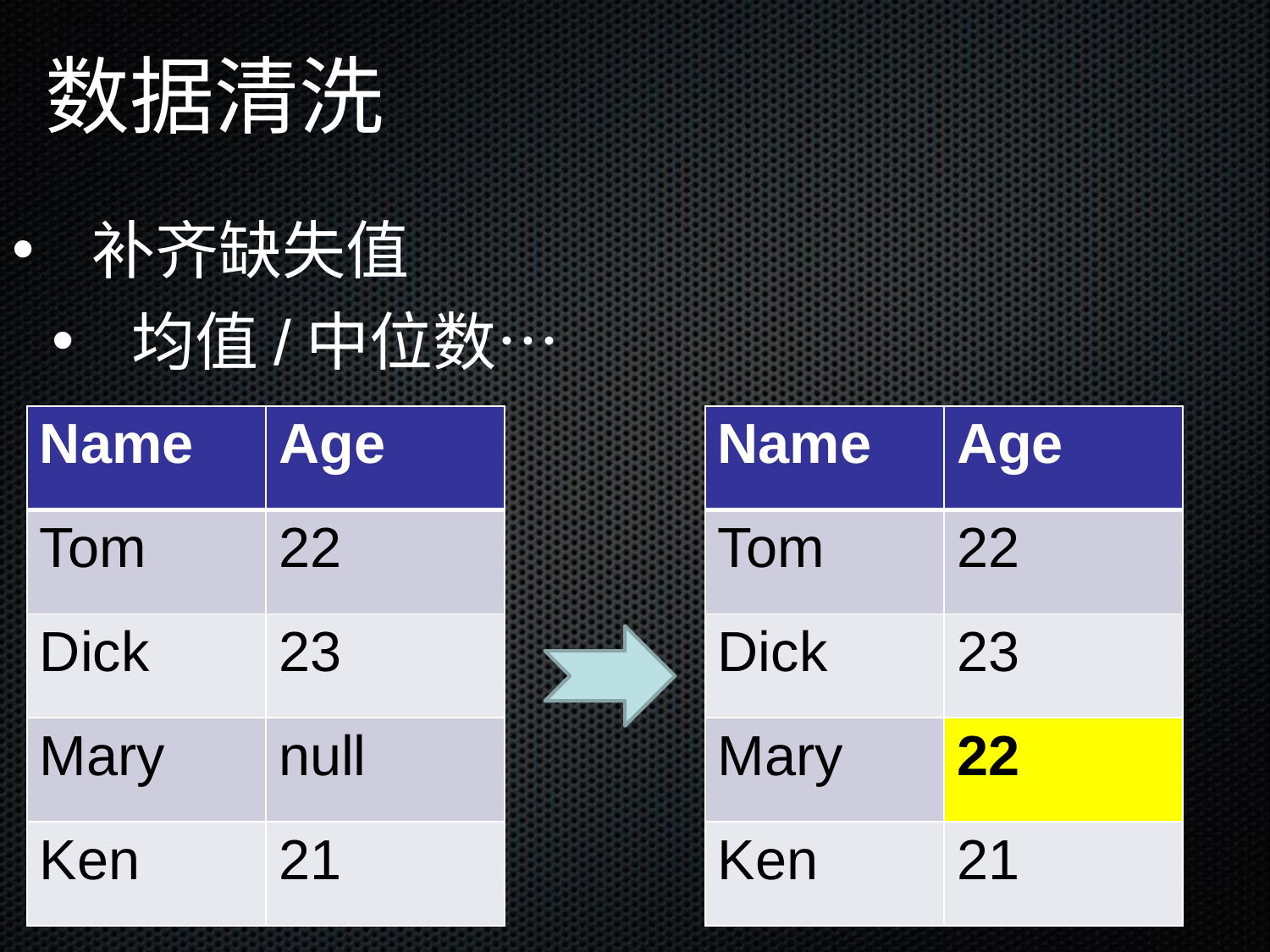

数据清洗
补齐缺失值
均值/中位数…
| Name | Age |
| --- | --- |
| Tom | 22 |
| Dick | 23 |
| Mary | null |
| Ken | 21 |
| Name | Age |
| --- | --- |
| Tom | 22 |
| Dick | 23 |
| Mary | 22 |
| Ken | 21 |